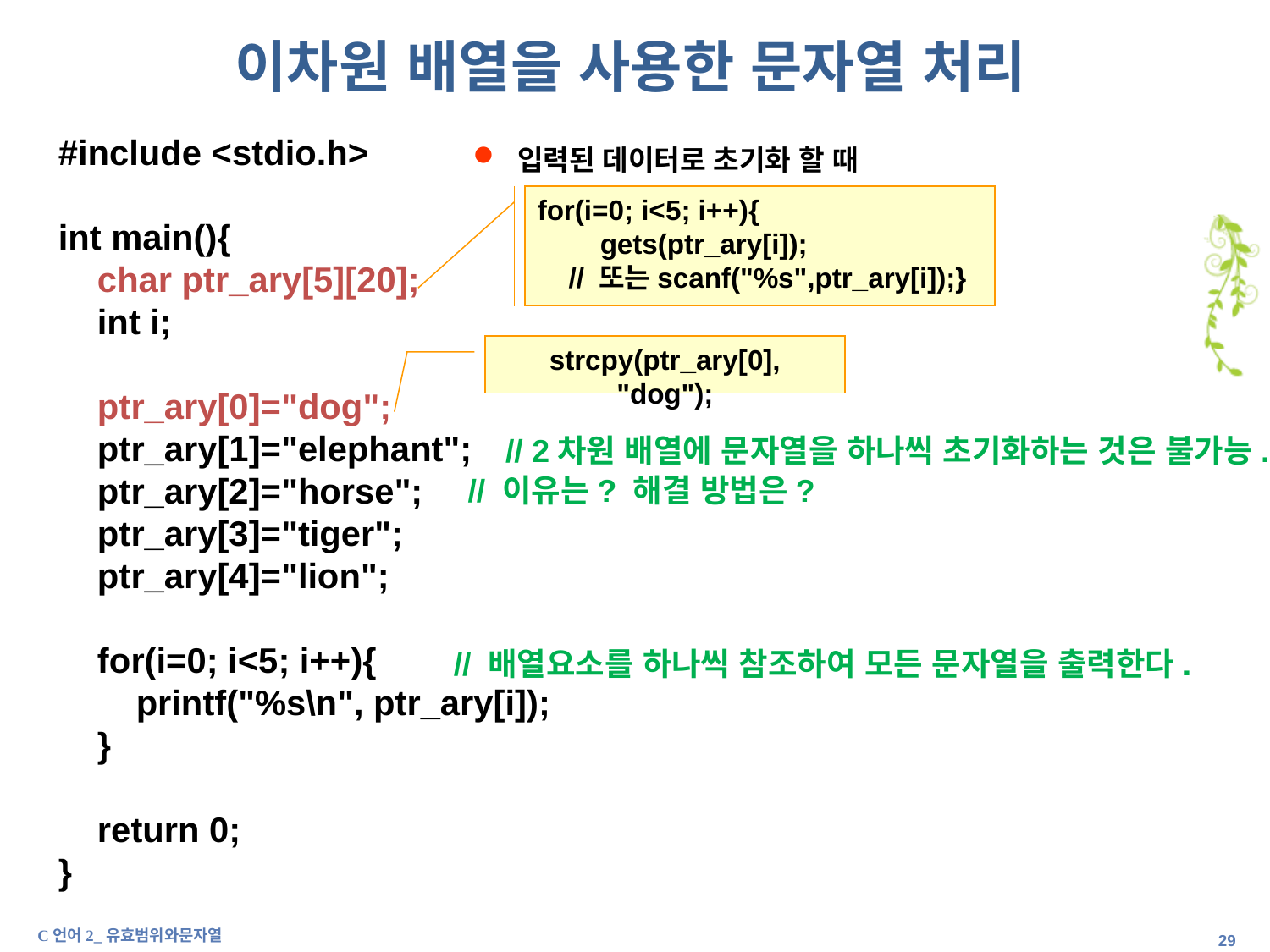

# 이차원 배열을 사용한 문자열 처리
#include <stdio.h>

int main(){
    char ptr_ary[5][20];
    int i;

    ptr_ary[0]="dog";
    ptr_ary[1]="elephant";
    ptr_ary[2]="horse";
    ptr_ary[3]="tiger";
    ptr_ary[4]="lion";

    for(i=0; i<5; i++){
        printf("%s\n", ptr_ary[i]);
    }

    return 0;
}
 입력된 데이터로 초기화 할 때
for(i=0; i<5; i++){
        gets(ptr_ary[i]);
    // 또는scanf("%s",ptr_ary[i]);}
strcpy(ptr_ary[0], "dog");

// 2차원 배열에 문자열을 하나씩 초기화하는 것은 불가능.
// 이유는? 해결 방법은?
// 배열요소를 하나씩 참조하여 모든 문자열을 출력한다.
C언어2_유효범위와문자열
29